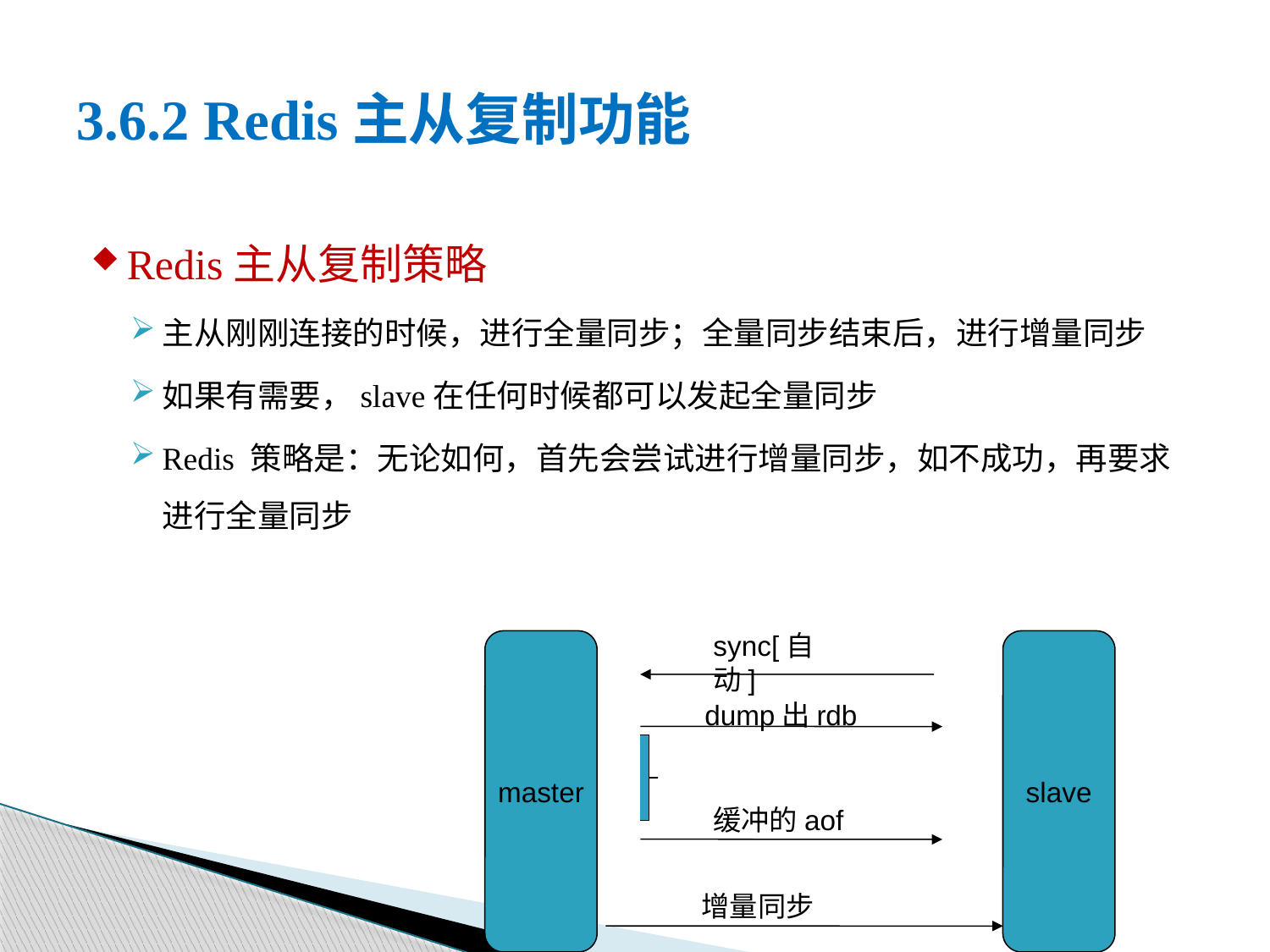

# 3.6.2 Redis主从复制功能
Redis主从复制策略
主从刚刚连接的时候，进行全量同步；全量同步结束后，进行增量同步
如果有需要，slave在任何时候都可以发起全量同步
Redis 策略是：无论如何，首先会尝试进行增量同步，如不成功，再要求进行全量同步

sync[自动]
master
slave

dump出rdb

缓冲的aof

        增量同步